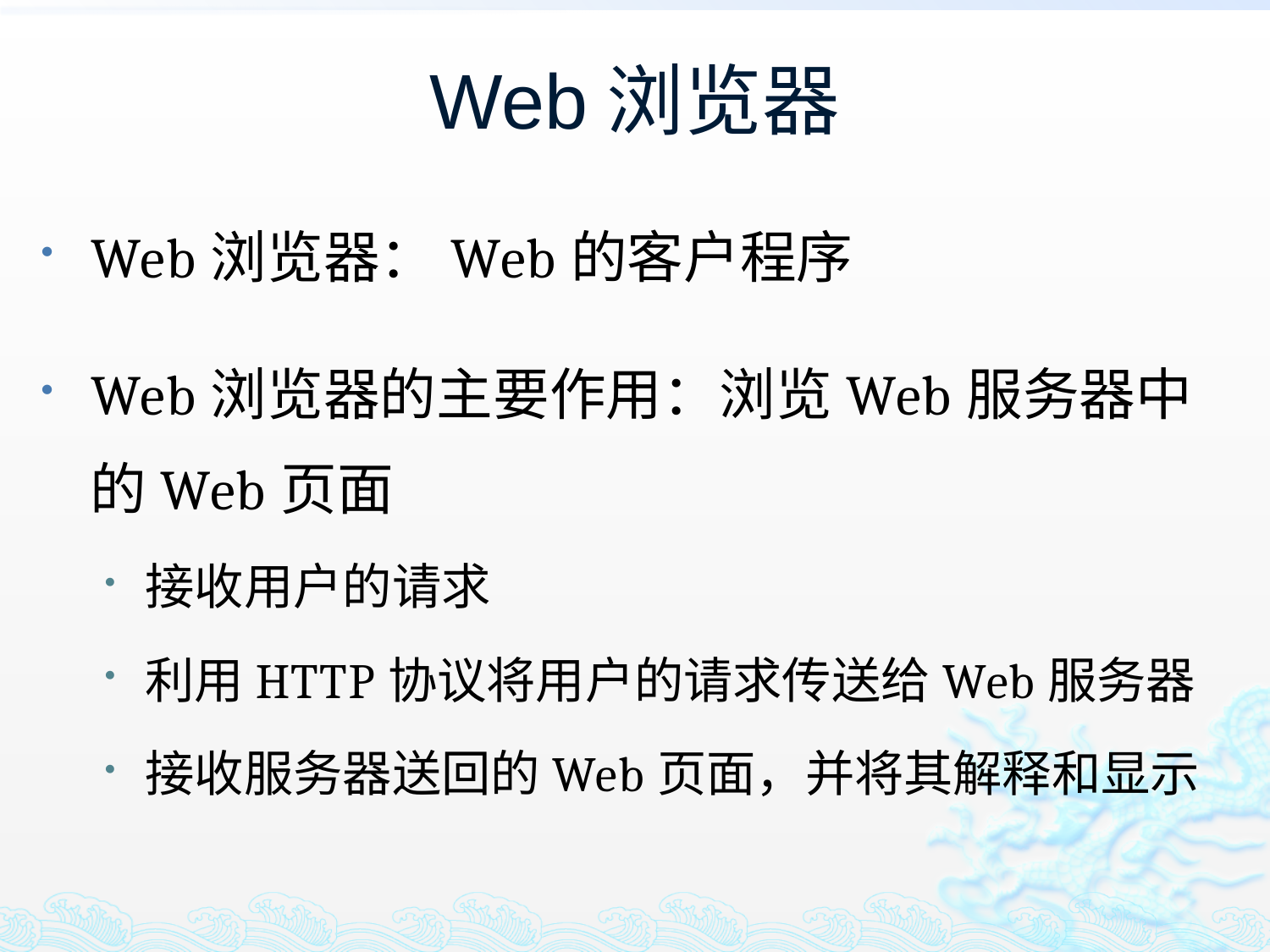

# Web浏览器
Web浏览器：Web的客户程序
Web浏览器的主要作用：浏览Web服务器中的Web页面
接收用户的请求
利用HTTP协议将用户的请求传送给Web服务器
接收服务器送回的Web页面，并将其解释和显示